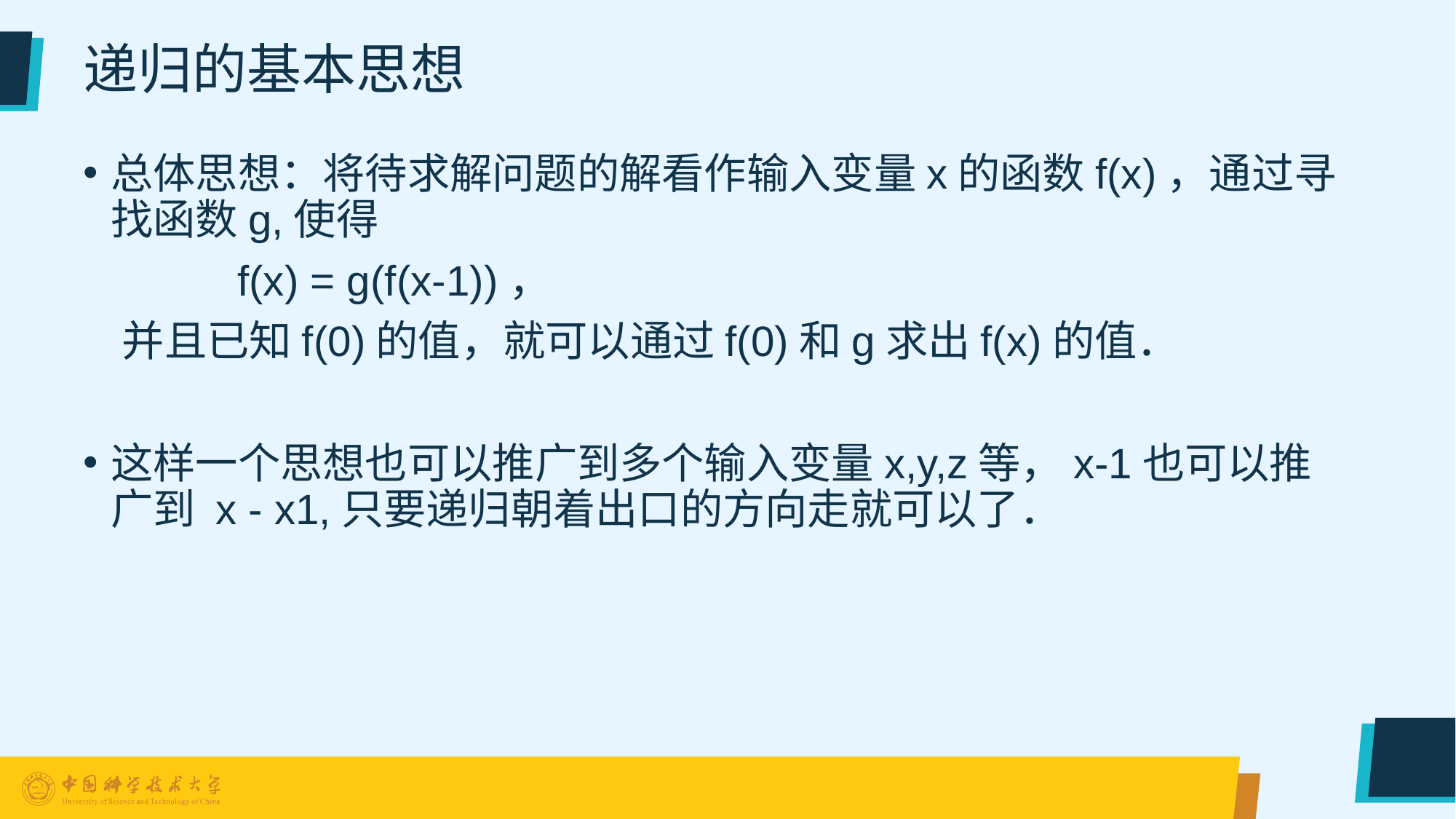

# 递归的基本思想
总体思想：将待求解问题的解看作输入变量x的函数f(x)，通过寻找函数g,使得
             f(x) = g(f(x-1))，
   并且已知f(0)的值，就可以通过f(0)和g求出f(x)的值．

这样一个思想也可以推广到多个输入变量x,y,z等，x-1也可以推广到 x - x1,只要递归朝着出口的方向走就可以了．